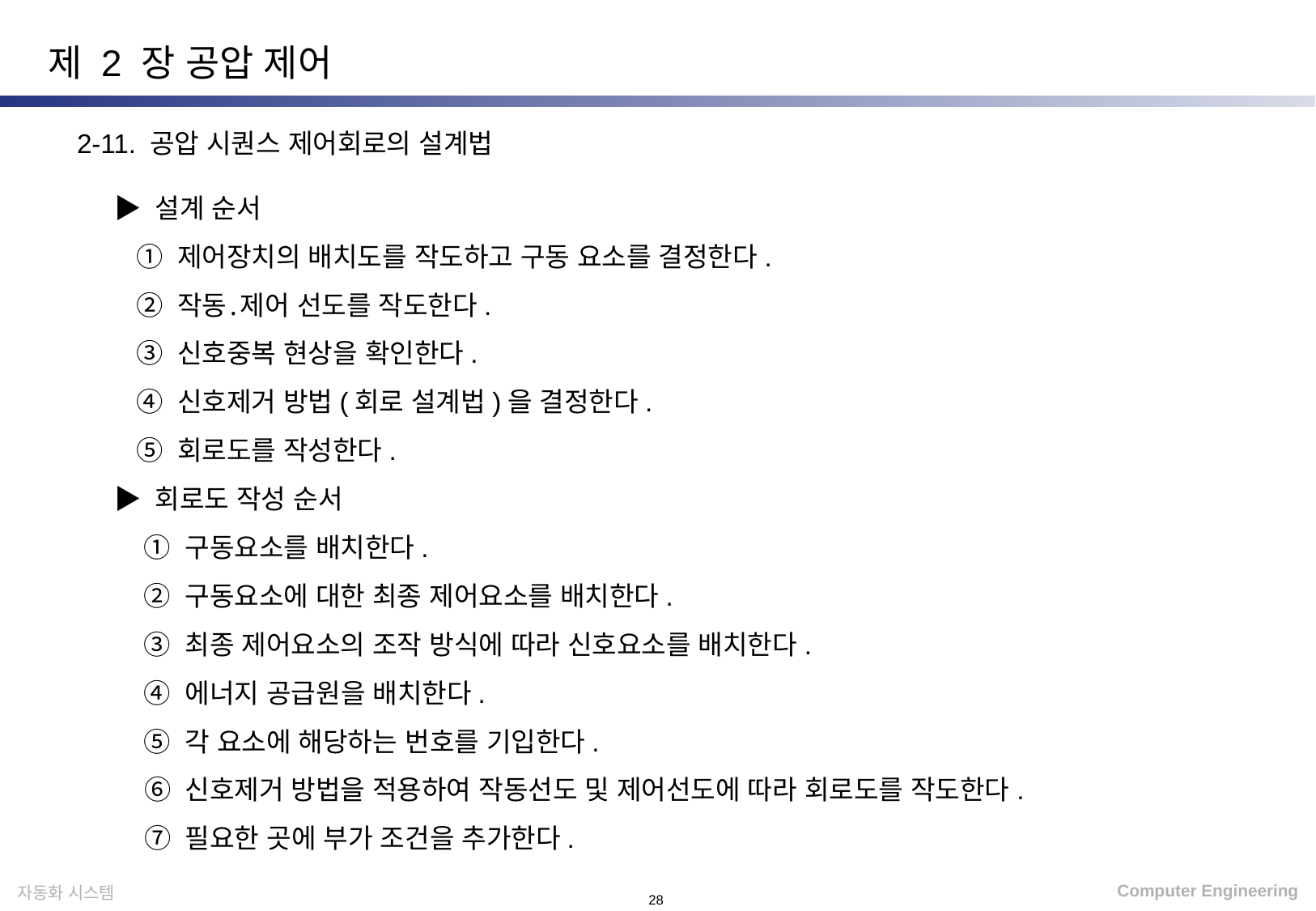

제 2 장 공압 제어
2-11. 공압 시퀀스 제어회로의 설계법

     ▶ 설계 순서
        ① 제어장치의 배치도를 작도하고 구동 요소를 결정한다.
        ② 작동․제어 선도를 작도한다.
        ③ 신호중복 현상을 확인한다.
        ④ 신호제거 방법(회로 설계법)을 결정한다.
        ⑤ 회로도를 작성한다.
     ▶ 회로도 작성 순서
         ① 구동요소를 배치한다.
         ② 구동요소에 대한 최종 제어요소를 배치한다.
         ③ 최종 제어요소의 조작 방식에 따라 신호요소를 배치한다.
         ④ 에너지 공급원을 배치한다.
         ⑤ 각 요소에 해당하는 번호를 기입한다.
         ⑥ 신호제거 방법을 적용하여 작동선도 및 제어선도에 따라 회로도를 작도한다.
         ⑦ 필요한 곳에 부가 조건을 추가한다.